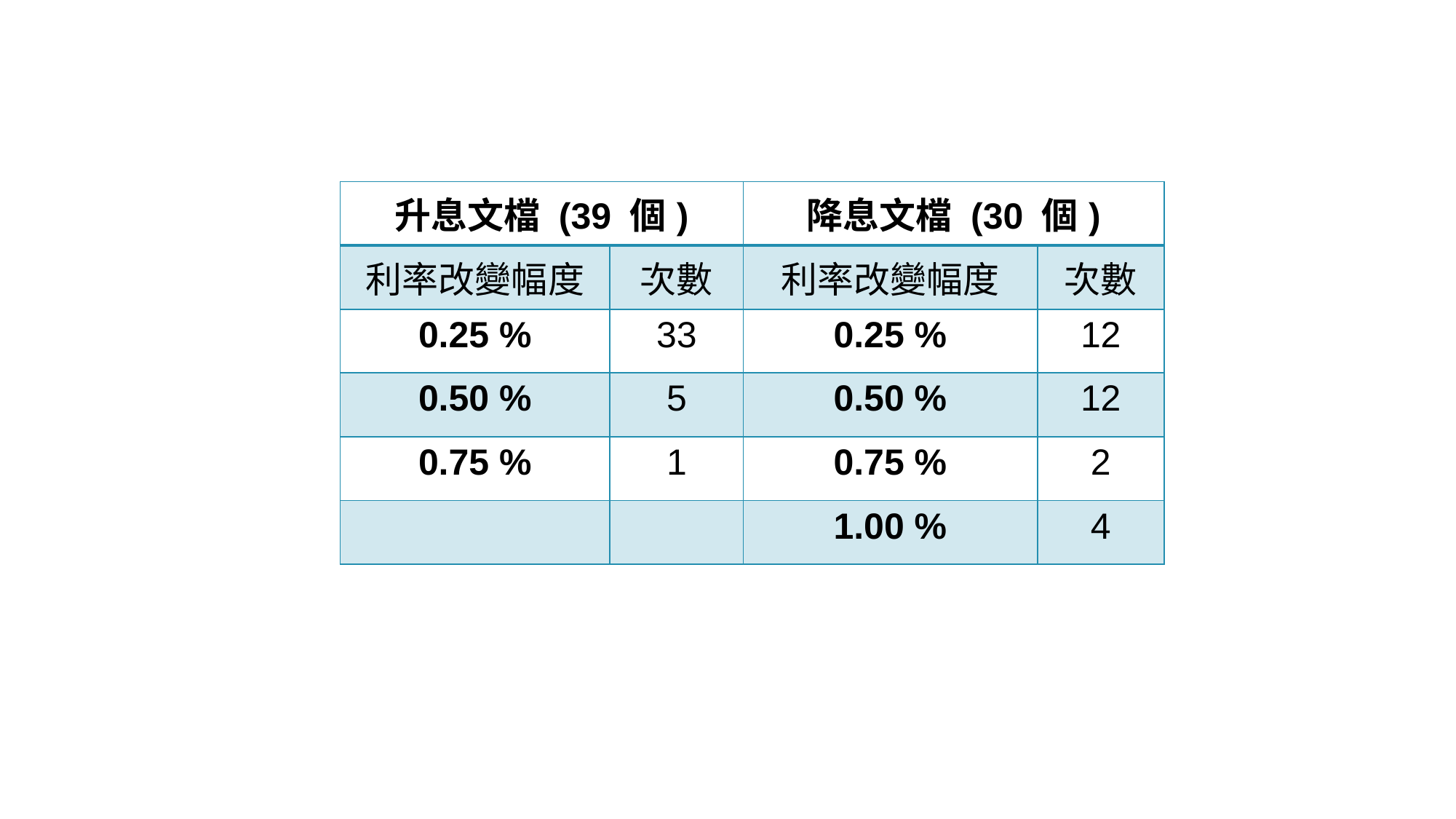

| 升息文檔 (39 個) |  | 降息文檔 (30 個) |  |
| --- | --- | --- | --- |
| 利率改變幅度 | 次數 | 利率改變幅度 | 次數 |
| 0.25 % | 33 | 0.25 % | 12 |
| 0.50 % | 5 | 0.50 % | 12 |
| 0.75 % | 1 | 0.75 % | 2 |
|  |  | 1.00 % | 4 |